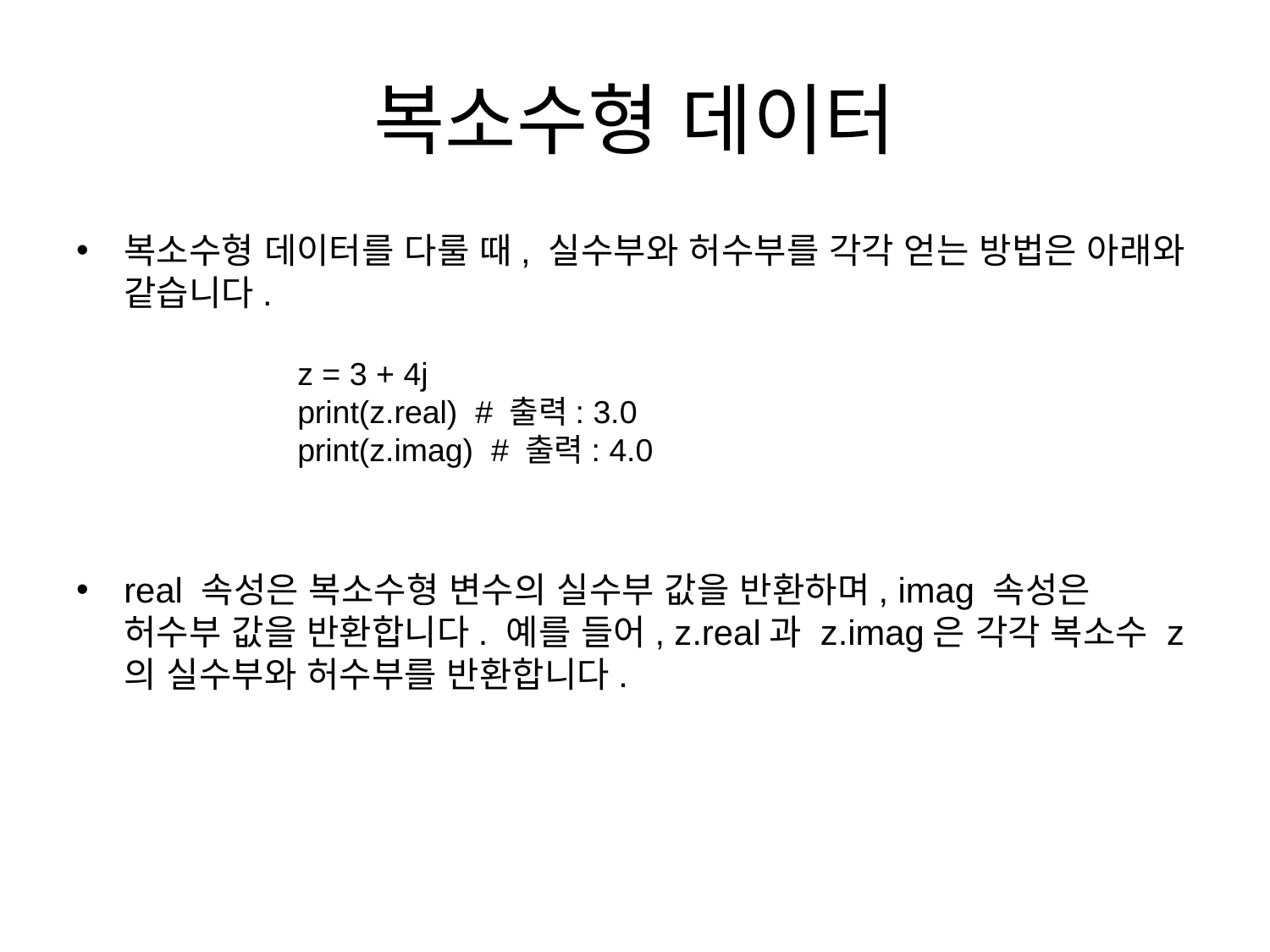

# 복소수형 데이터
복소수형 데이터를 다룰 때, 실수부와 허수부를 각각 얻는 방법은 아래와 같습니다.

real 속성은 복소수형 변수의 실수부 값을 반환하며, imag 속성은 허수부 값을 반환합니다. 예를 들어, z.real과 z.imag은 각각 복소수 z의 실수부와 허수부를 반환합니다.
z = 3 + 4j
print(z.real)  # 출력: 3.0
print(z.imag)  # 출력: 4.0